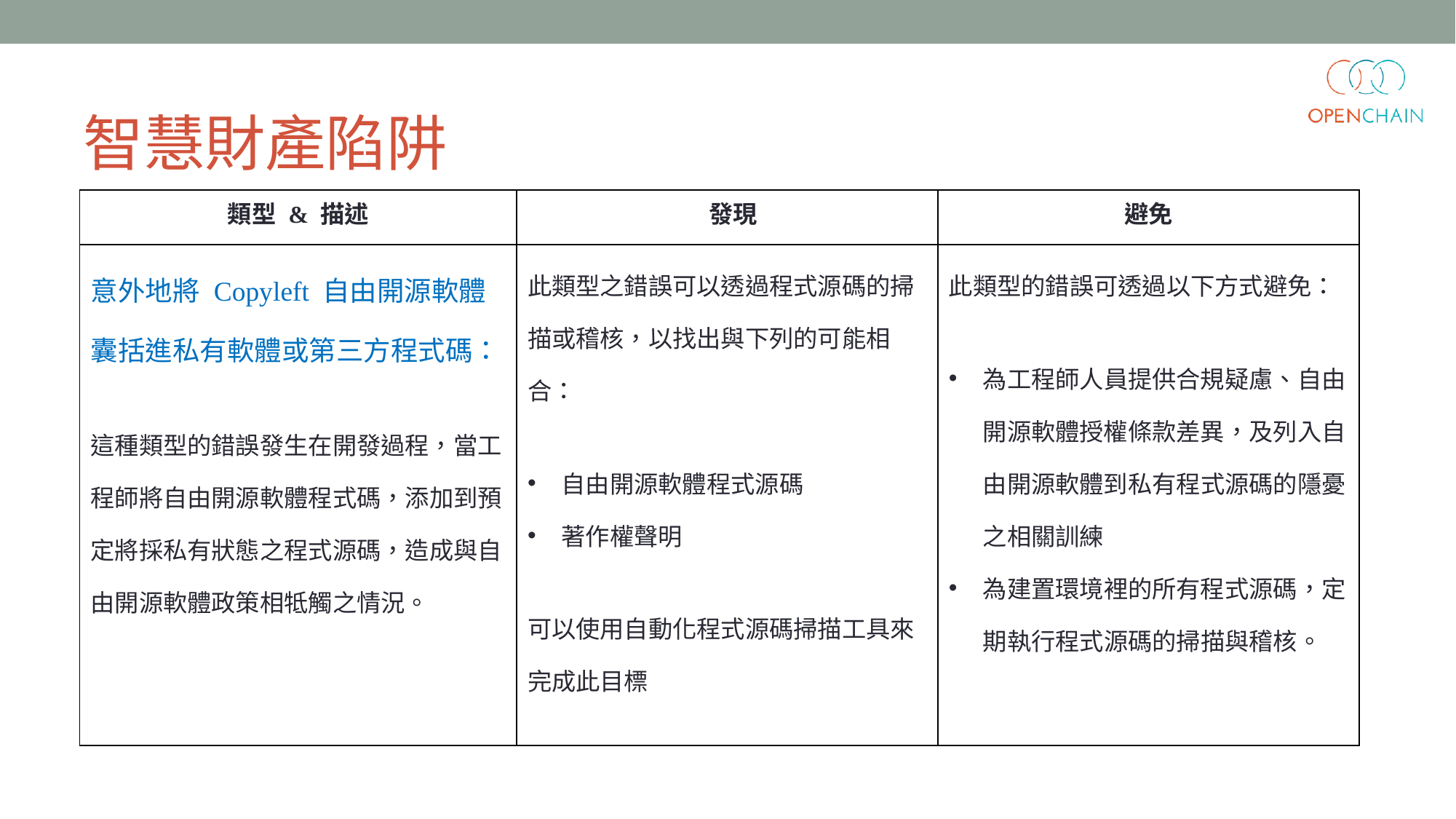

# 智慧財產陷阱
| 類型 & 描述 | 發現 | 避免 |
| --- | --- | --- |
| 意外地將 Copyleft 自由開源軟體囊括進私有軟體或第三方程式碼： 這種類型的錯誤發生在開發過程，當工程師將自由開源軟體程式碼，添加到預定將採私有狀態之程式源碼，造成與自由開源軟體政策相牴觸之情況。 | 此類型之錯誤可以透過程式源碼的掃描或稽核，以找出與下列的可能相合： 自由開源軟體程式源碼 著作權聲明 可以使用自動化程式源碼掃描工具來完成此目標 | 此類型的錯誤可透過以下方式避免： 為工程師人員提供合規疑慮、自由開源軟體授權條款差異，及列入自由開源軟體到私有程式源碼的隱憂之相關訓練 為建置環境裡的所有程式源碼，定期執行程式源碼的掃描與稽核。 |